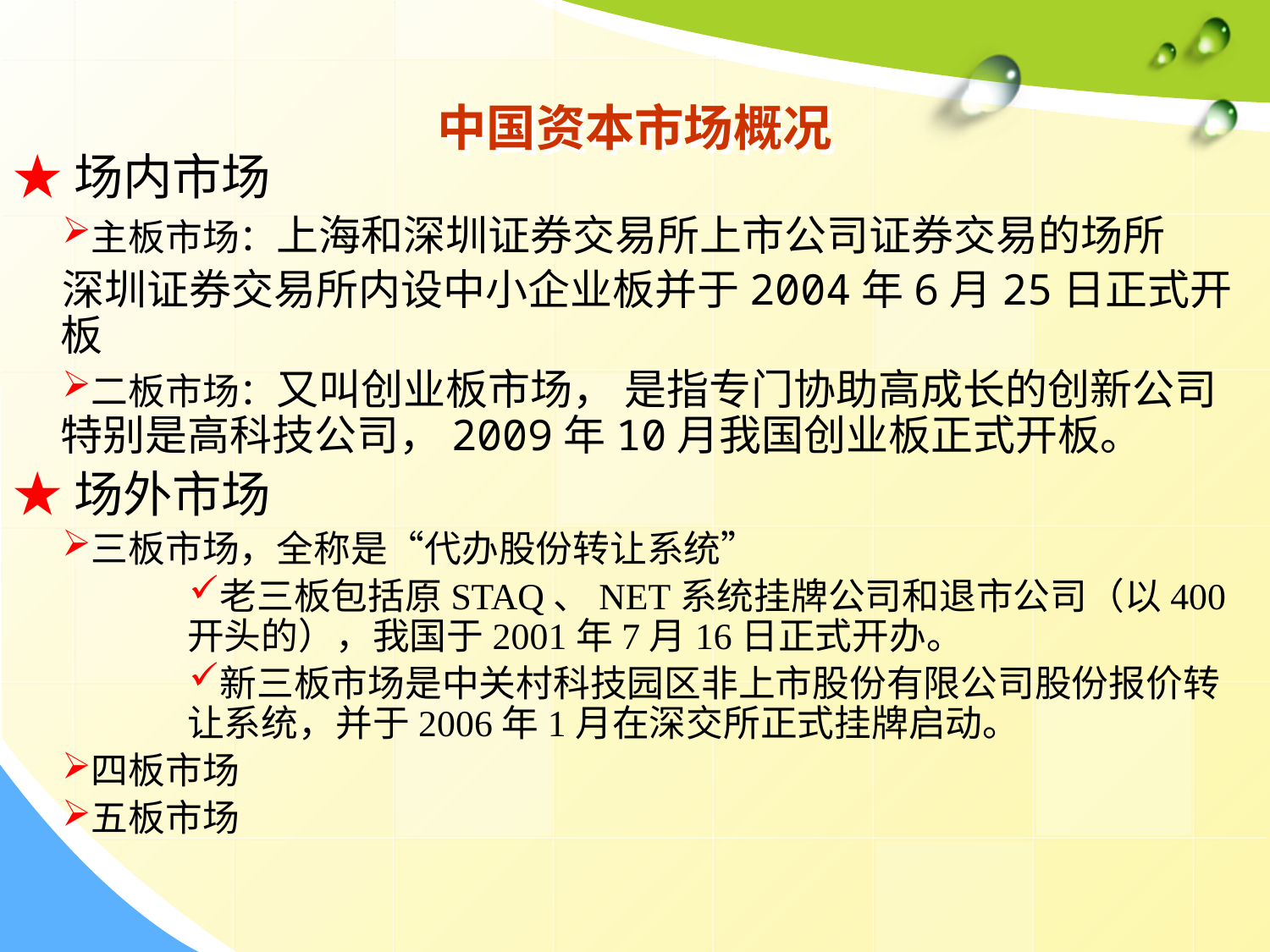

# 中国资本市场概况
★场内市场
主板市场：上海和深圳证券交易所上市公司证券交易的场所
深圳证券交易所内设中小企业板并于2004年6月25日正式开板
二板市场：又叫创业板市场， 是指专门协助高成长的创新公司特别是高科技公司，2009年10月我国创业板正式开板。
★场外市场
三板市场，全称是“代办股份转让系统”
老三板包括原STAQ、NET系统挂牌公司和退市公司（以400开头的），我国于2001年7月16日正式开办。
新三板市场是中关村科技园区非上市股份有限公司股份报价转让系统，并于2006年1月在深交所正式挂牌启动。
四板市场
五板市场